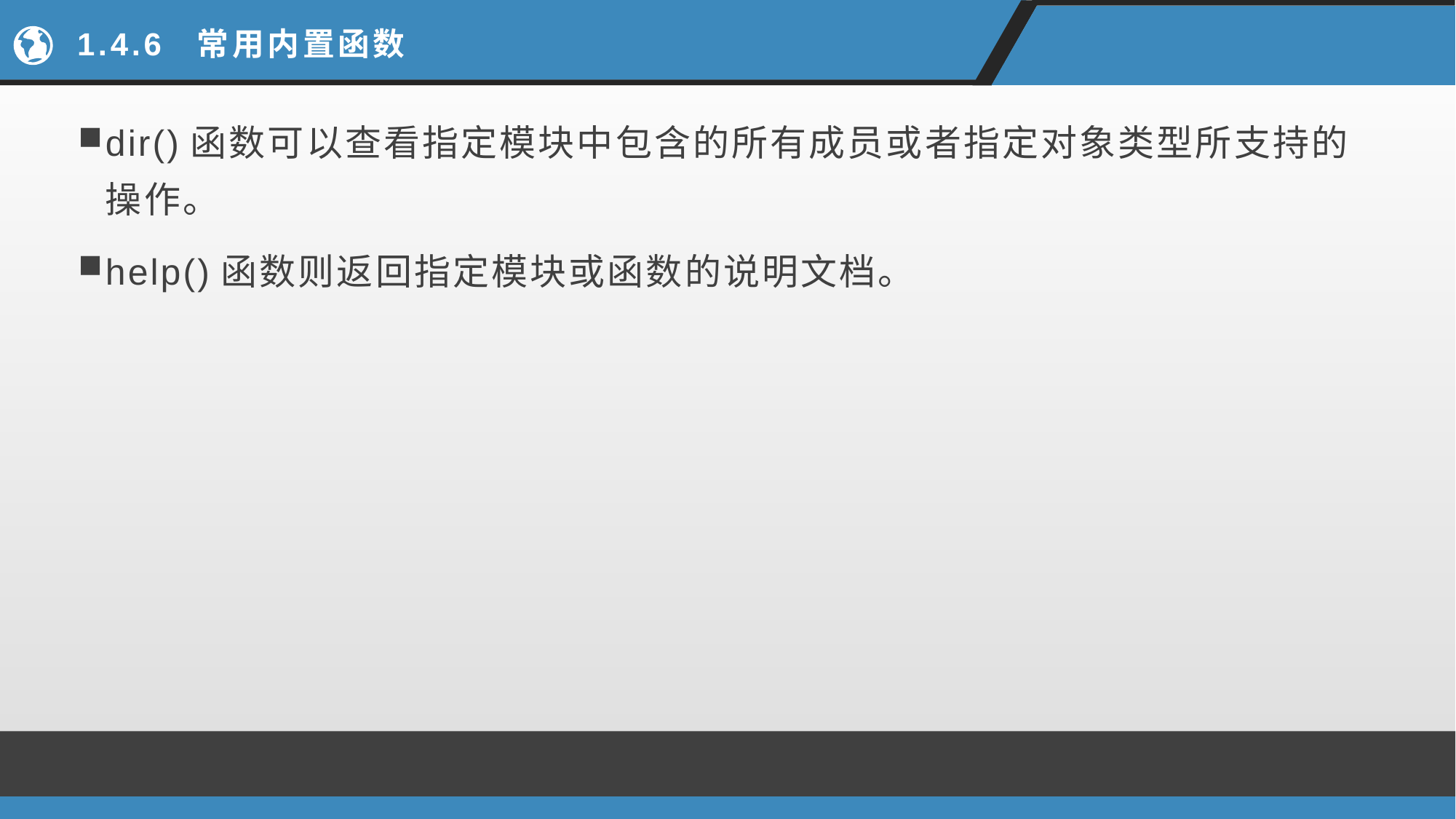

# 1.4.6  常用内置函数

dir()函数可以查看指定模块中包含的所有成员或者指定对象类型所支持的操作。
help()函数则返回指定模块或函数的说明文档。